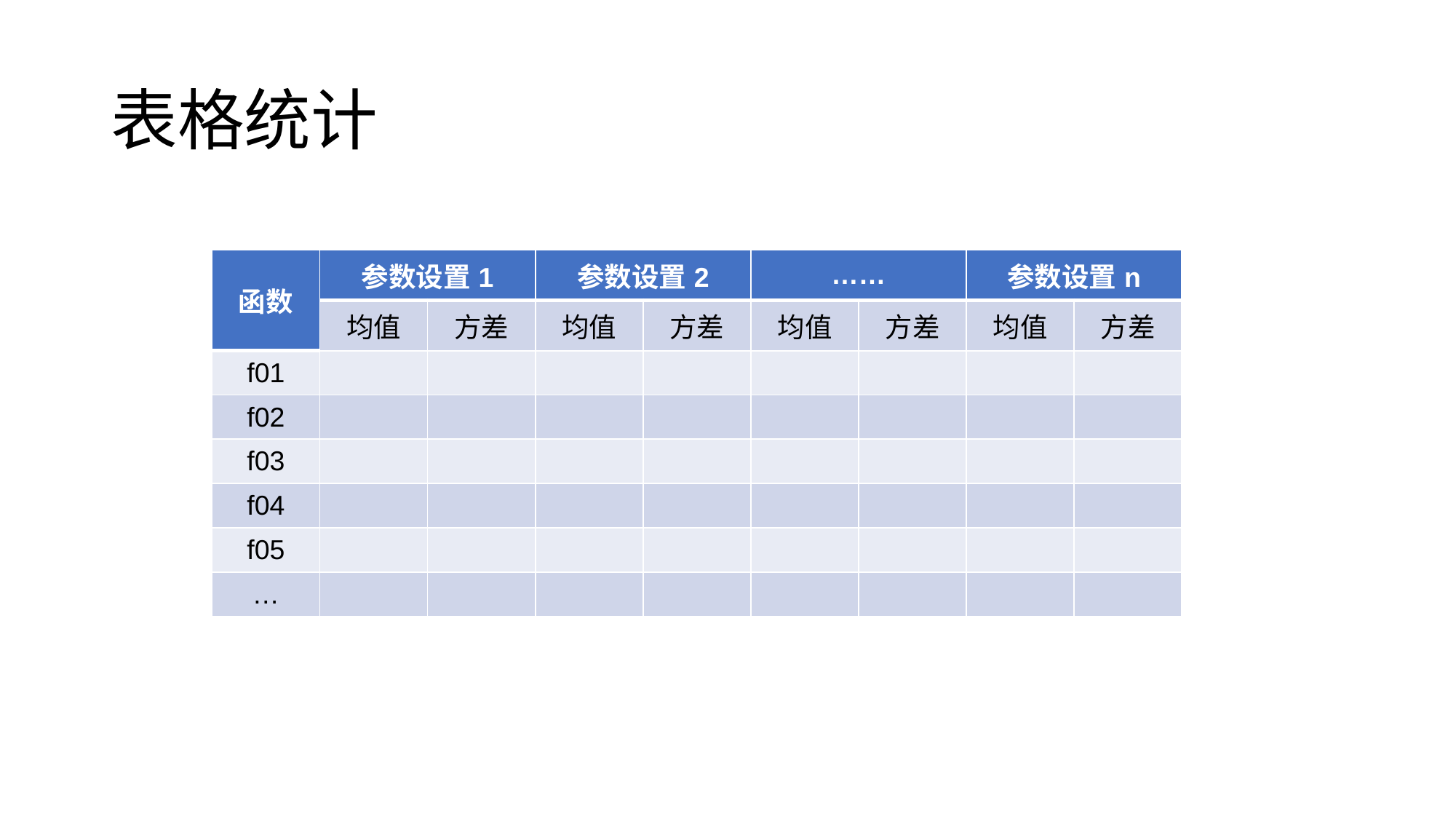

# 表格统计
| 函数 | 参数设置1 |  | 参数设置2 |  | …… |  | 参数设置n |  |
| --- | --- | --- | --- | --- | --- | --- | --- | --- |
|  | 均值 | 方差 | 均值 | 方差 | 均值 | 方差 | 均值 | 方差 |
| f01 |  |  |  |  |  |  |  |  |
| f02 |  |  |  |  |  |  |  |  |
| f03 |  |  |  |  |  |  |  |  |
| f04 |  |  |  |  |  |  |  |  |
| f05 |  |  |  |  |  |  |  |  |
| … |  |  |  |  |  |  |  |  |